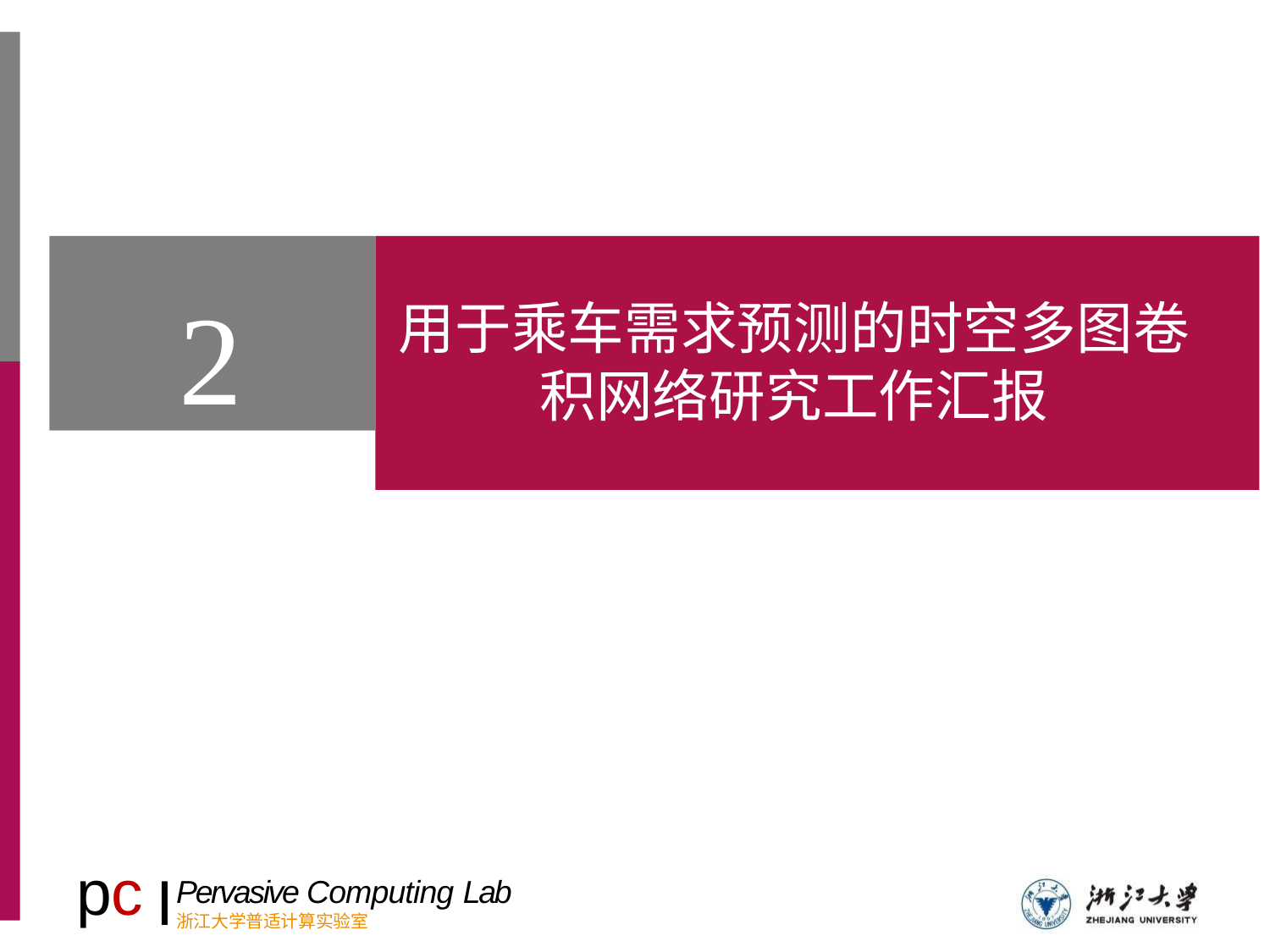

2
#
用于乘车需求预测的时空多图卷积网络研究工作汇报
pc
I
Pervasive Computing Lab
浙江大学普适计算实验室